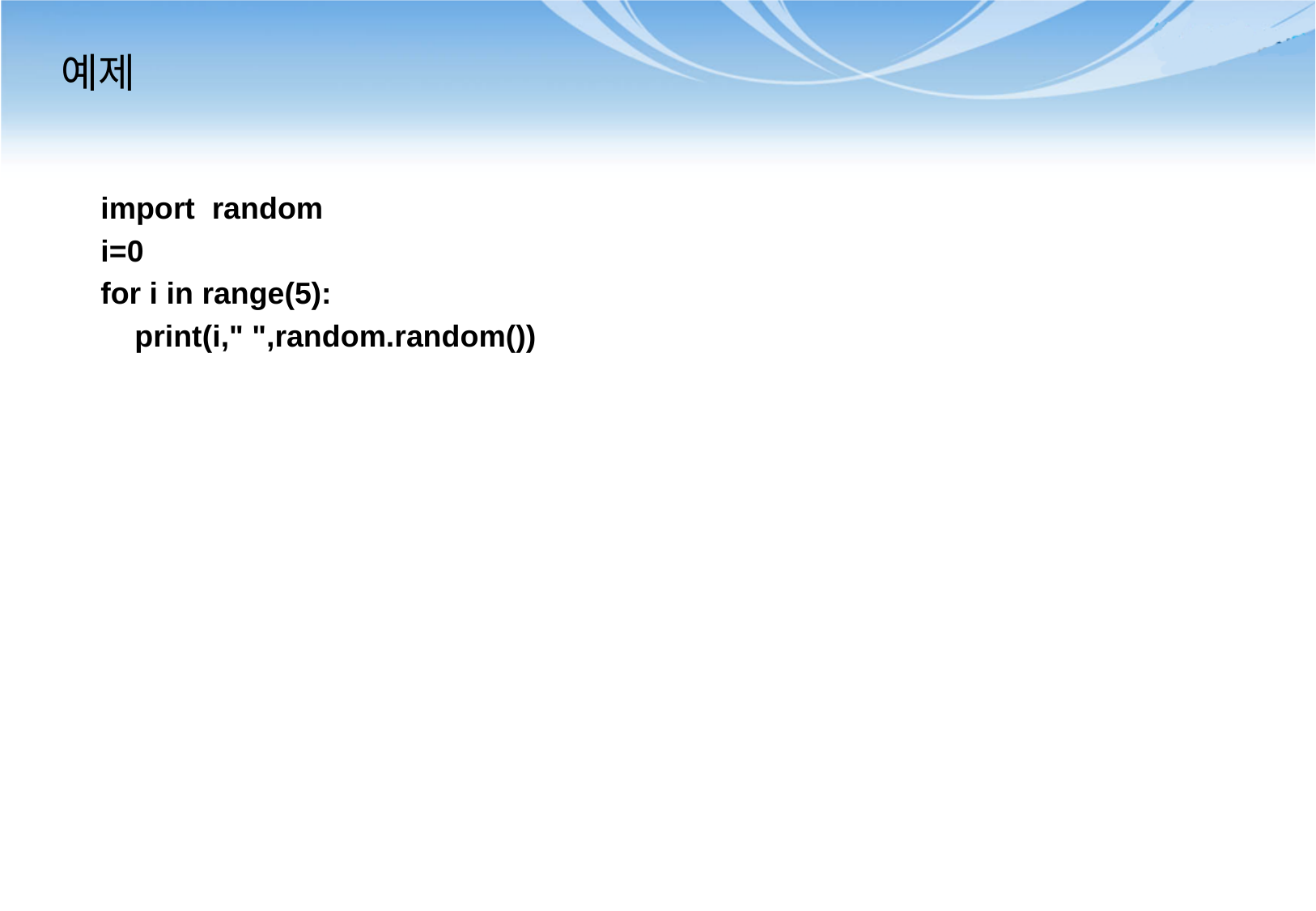

# 예제
import  random
i=0
for i in range(5):
    print(i," ",random.random())